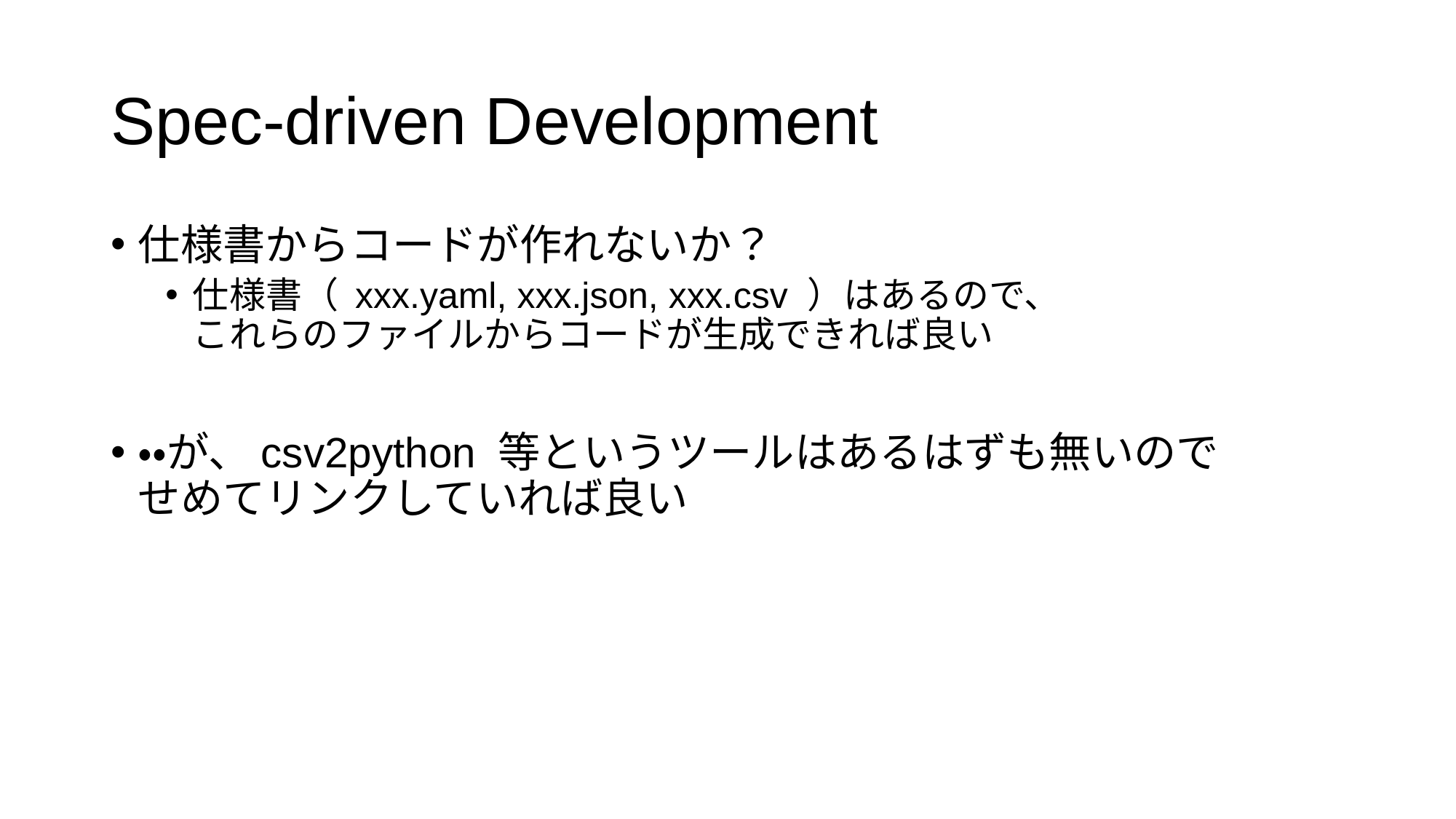

# Spec-driven Development
仕様書からコードが作れないか？
仕様書（ xxx.yaml, xxx.json, xxx.csv ）はあるので、
これらのファイルからコードが生成できれば良い

・・が、csv2python 等というツールはあるはずも無いので
せめてリンクしていれば良い